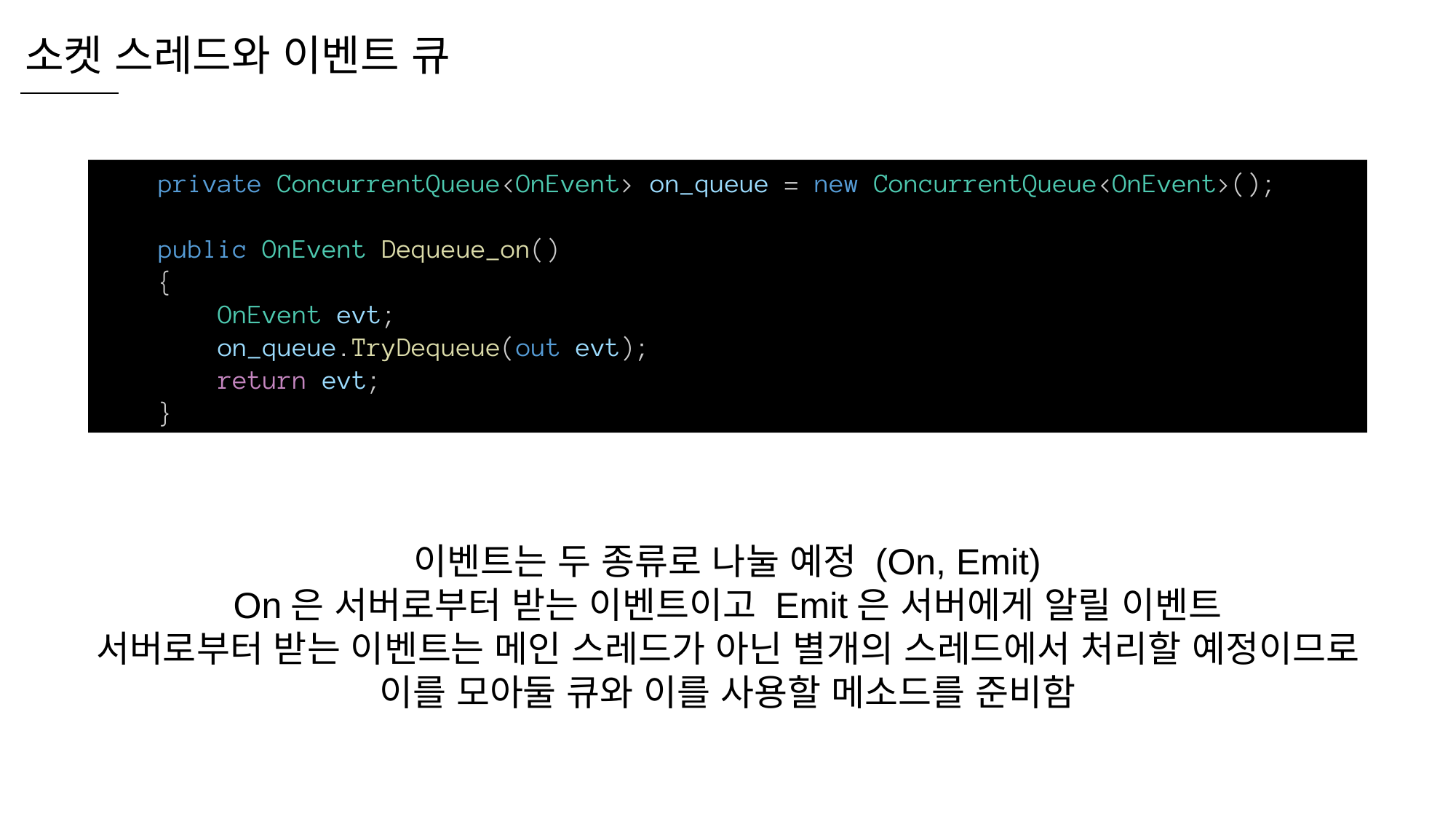

소켓 스레드와 이벤트 큐
    private ConcurrentQueue<OnEvent> on_queue = new ConcurrentQueue<OnEvent>();
    public OnEvent Dequeue_on()
    {
        OnEvent evt;
        on_queue.TryDequeue(out evt);
        return evt;
    }
이벤트는 두 종류로 나눌 예정 (On, Emit)
On은 서버로부터 받는 이벤트이고 Emit은 서버에게 알릴 이벤트
서버로부터 받는 이벤트는 메인 스레드가 아닌 별개의 스레드에서 처리할 예정이므로
이를 모아둘 큐와 이를 사용할 메소드를 준비함